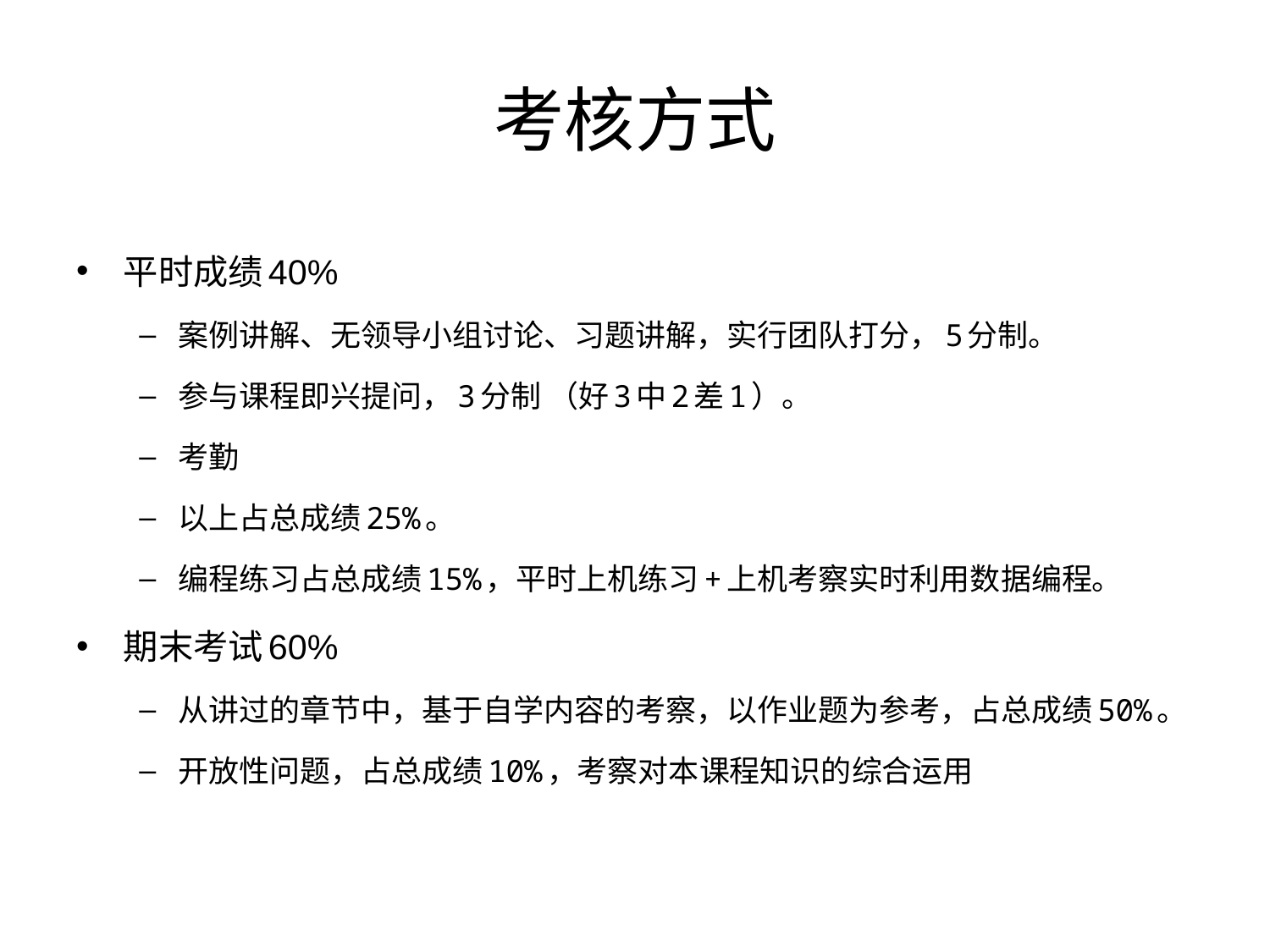

# 考核方式
平时成绩40%
案例讲解、无领导小组讨论、习题讲解，实行团队打分，5分制。
参与课程即兴提问，3分制 （好3中2差1）。
考勤
以上占总成绩25%。
编程练习占总成绩15%，平时上机练习+上机考察实时利用数据编程。
期末考试60%
从讲过的章节中，基于自学内容的考察，以作业题为参考，占总成绩50%。
开放性问题，占总成绩10%，考察对本课程知识的综合运用